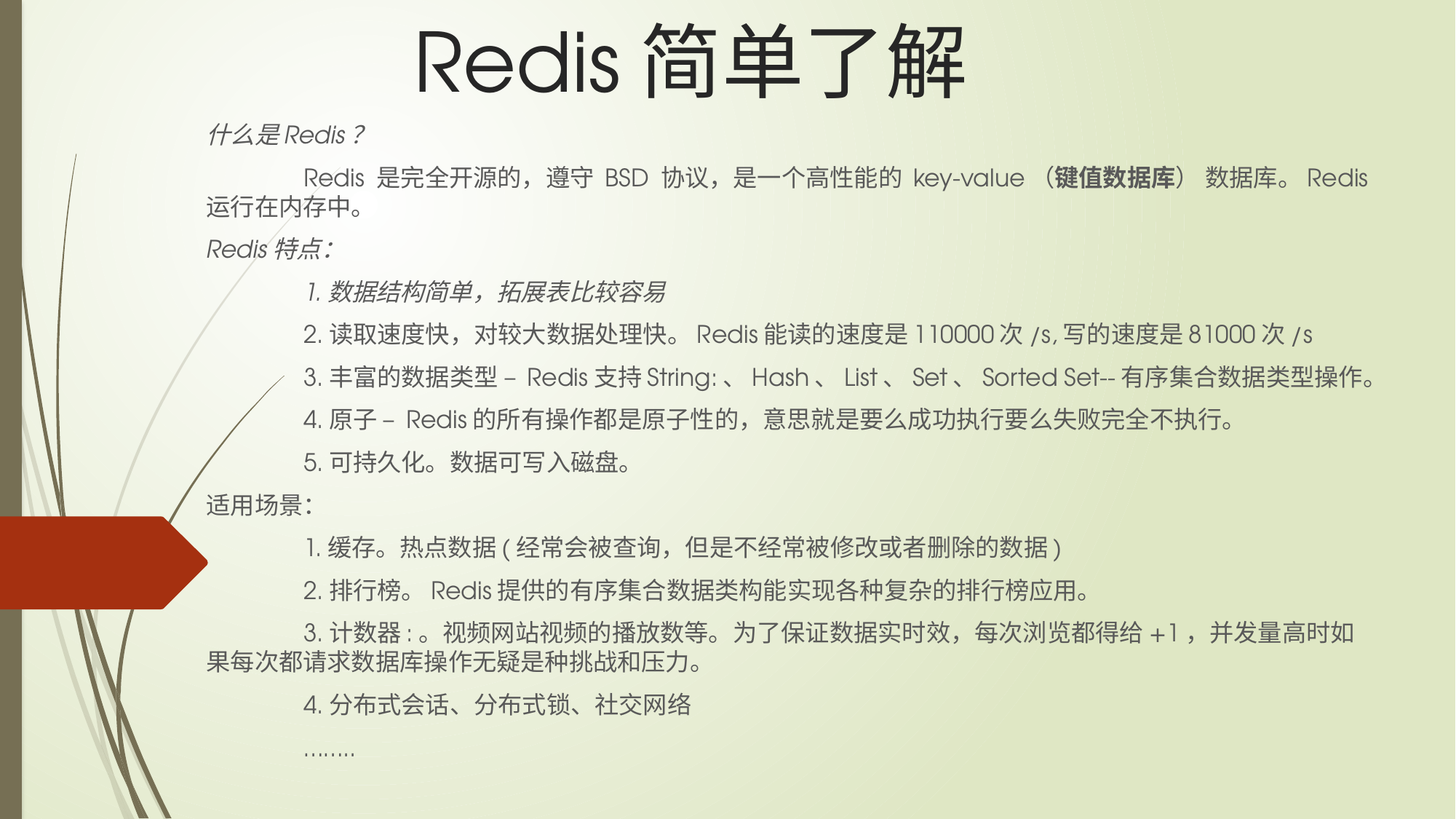

# Redis简单了解
什么是Redis？
	Redis 是完全开源的，遵守 BSD 协议，是一个高性能的 key-value（键值数据库） 数据库。Redis运行在内存中。
Redis特点：
	1.数据结构简单，拓展表比较容易
	2.读取速度快，对较大数据处理快。Redis能读的速度是110000次/s,写的速度是81000次/s
	3.丰富的数据类型 – Redis支持String:、Hash、List、Set、Sorted Set--有序集合数据类型操作。
	4.原子 – Redis的所有操作都是原子性的，意思就是要么成功执行要么失败完全不执行。
	5.可持久化。数据可写入磁盘。
适用场景：
	1.缓存。热点数据(经常会被查询，但是不经常被修改或者删除的数据)
	2.排行榜。Redis提供的有序集合数据类构能实现各种复杂的排行榜应用。
	3.计数器:。视频网站视频的播放数等。为了保证数据实时效，每次浏览都得给+1，并发量高时如果每次都请求数据库操作无疑是种挑战和压力。
	4.分布式会话、分布式锁、社交网络
	……..